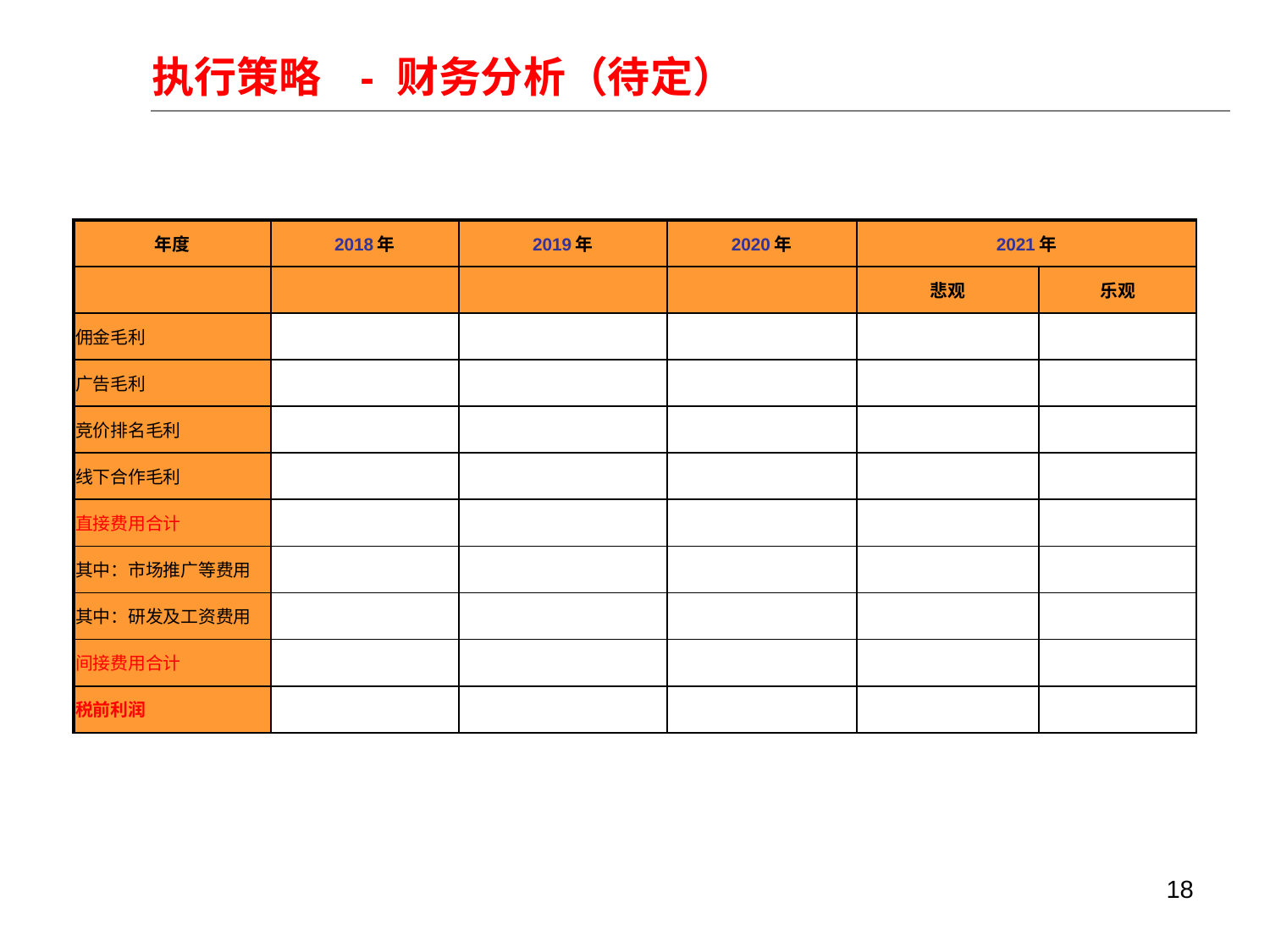

执行策略   - 财务分析（待定）
| 年度 | 2018年 | 2019年 | 2020年 | 2021年 |  |
| --- | --- | --- | --- | --- | --- |
|  |  |  |  | 悲观 | 乐观 |
| 佣金毛利 |  |  |  |  |  |
| 广告毛利 |  |  |  |  |  |
| 竞价排名毛利 |  |  |  |  |  |
| 线下合作毛利 |  |  |  |  |  |
| 直接费用合计 |  |  |  |  |  |
| 其中：市场推广等费用 |  |  |  |  |  |
| 其中：研发及工资费用 |  |  |  |  |  |
| 间接费用合计 |  |  |  |  |  |
| 税前利润 |  |  |  |  |  |
18